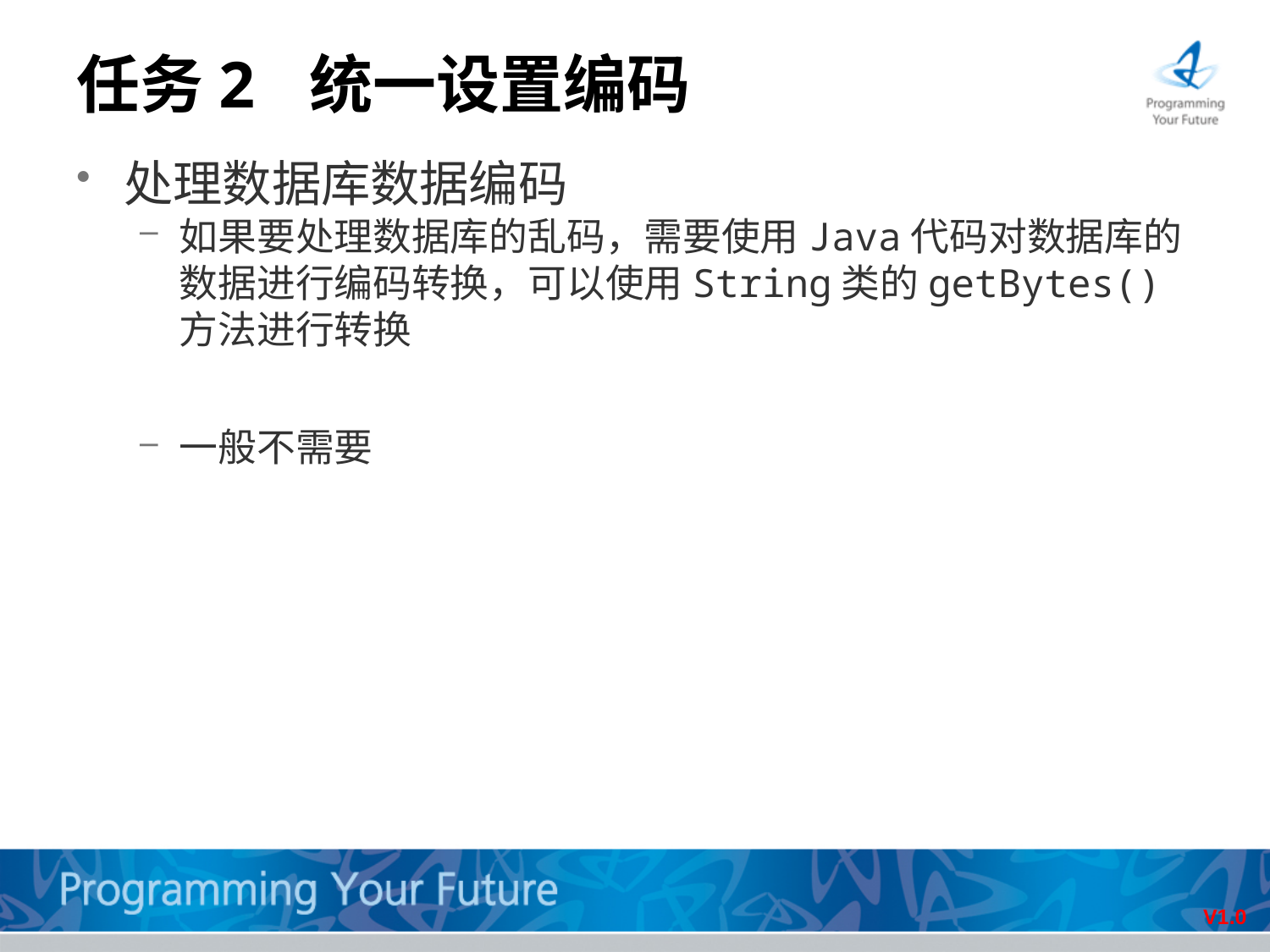

# 任务2 统一设置编码
处理数据库数据编码
如果要处理数据库的乱码，需要使用Java代码对数据库的数据进行编码转换，可以使用String类的getBytes()方法进行转换

一般不需要